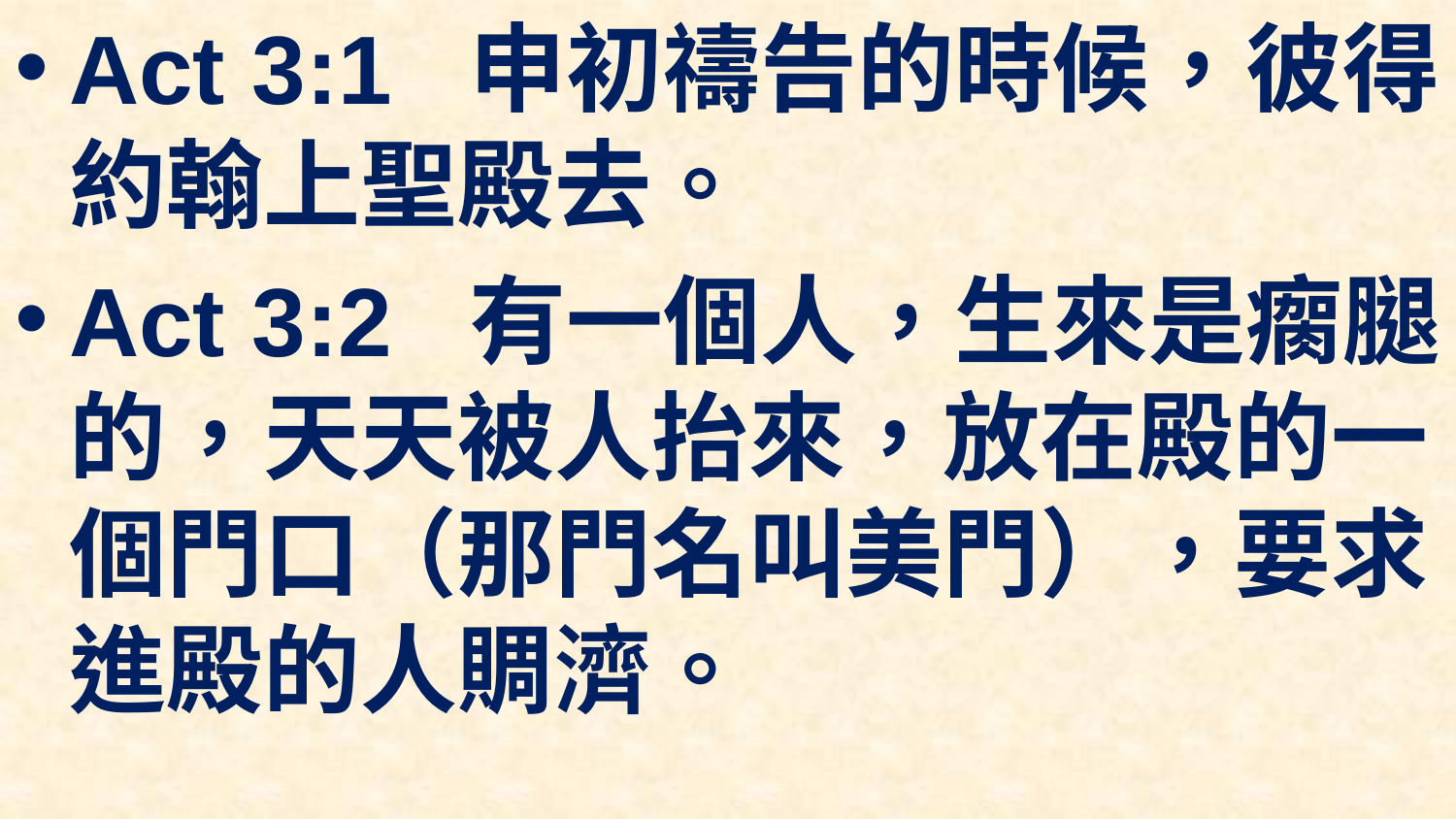

Act 3:1  申初禱告的時候，彼得、約翰上聖殿去。
Act 3:2  有一個人，生來是瘸腿的，天天被人抬來，放在殿的一個門口（那門名叫美門），要求進殿的人賙濟。